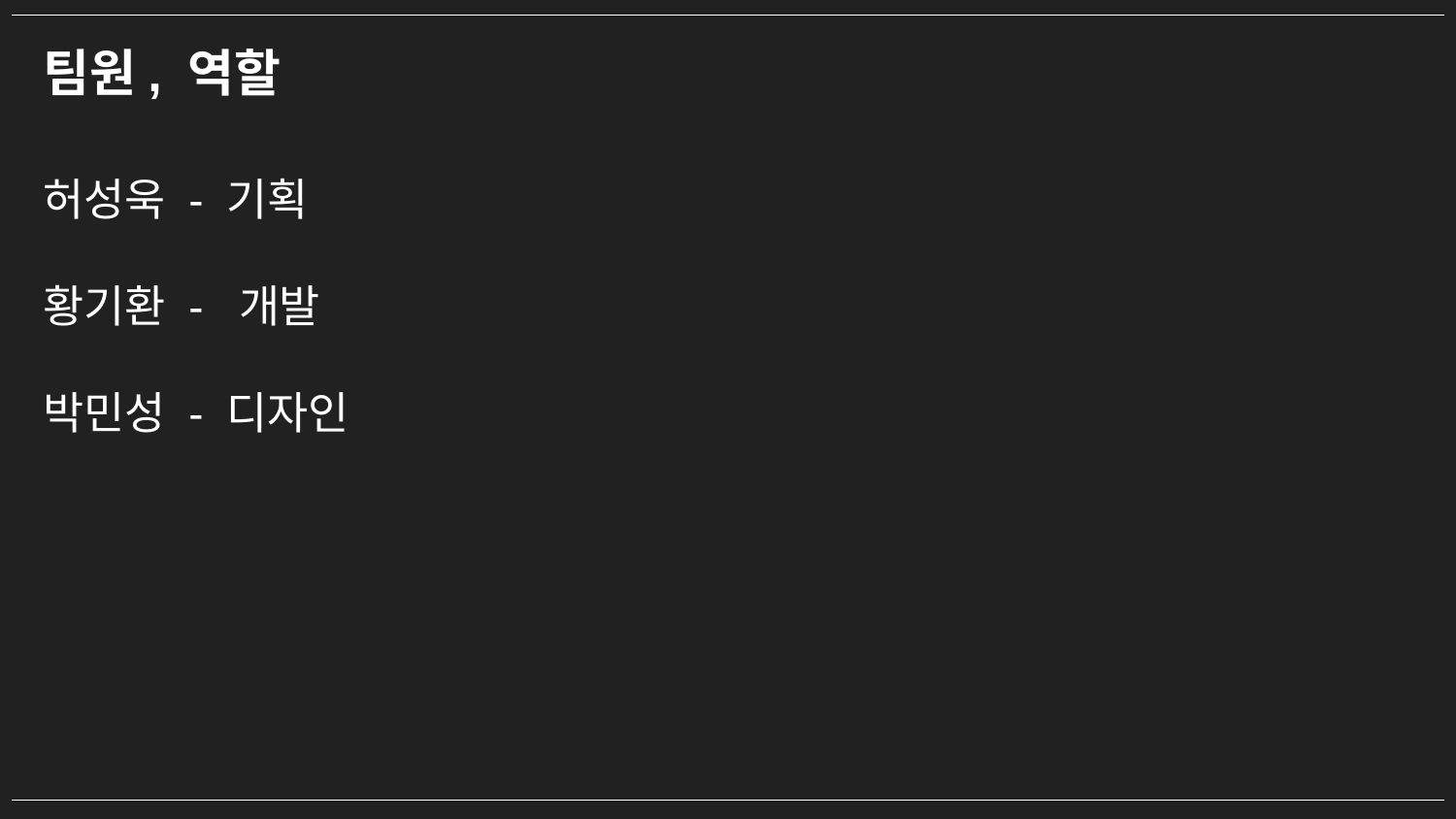

팀원, 역할
허성욱 - 기획

황기환 -  개발

박민성 - 디자인